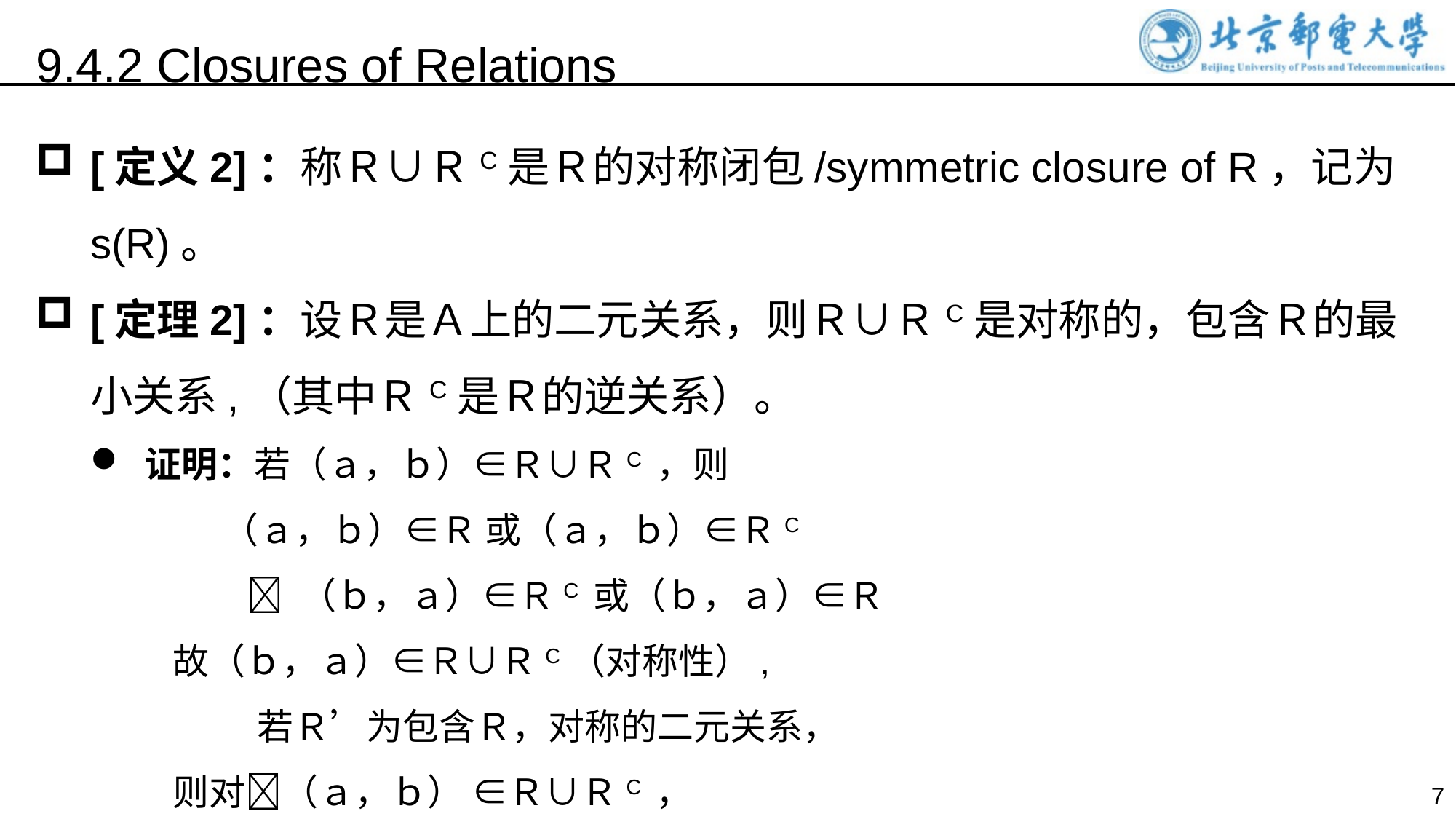

9.4.2 Closures of Relations
[定义2]：称Ｒ∪ＲC是Ｒ的对称闭包/symmetric closure of R，记为s(R)。
[定理2]：设Ｒ是Ａ上的二元关系，则Ｒ∪ＲC是对称的，包含Ｒ的最小关系,（其中ＲC是Ｒ的逆关系）。
证明：若（ａ，ｂ）∈Ｒ∪ＲC ，则
               （ａ，ｂ）∈Ｒ 或（ａ，ｂ）∈ＲC
	          ⇒ （ｂ，ａ）∈ＲC 或（ｂ，ａ）∈Ｒ
         故（ｂ，ａ）∈Ｒ∪ＲC（对称性）,
	      若Ｒ’为包含Ｒ，对称的二元关系，
         则对∀（ａ，ｂ） ∈Ｒ∪ＲC ，